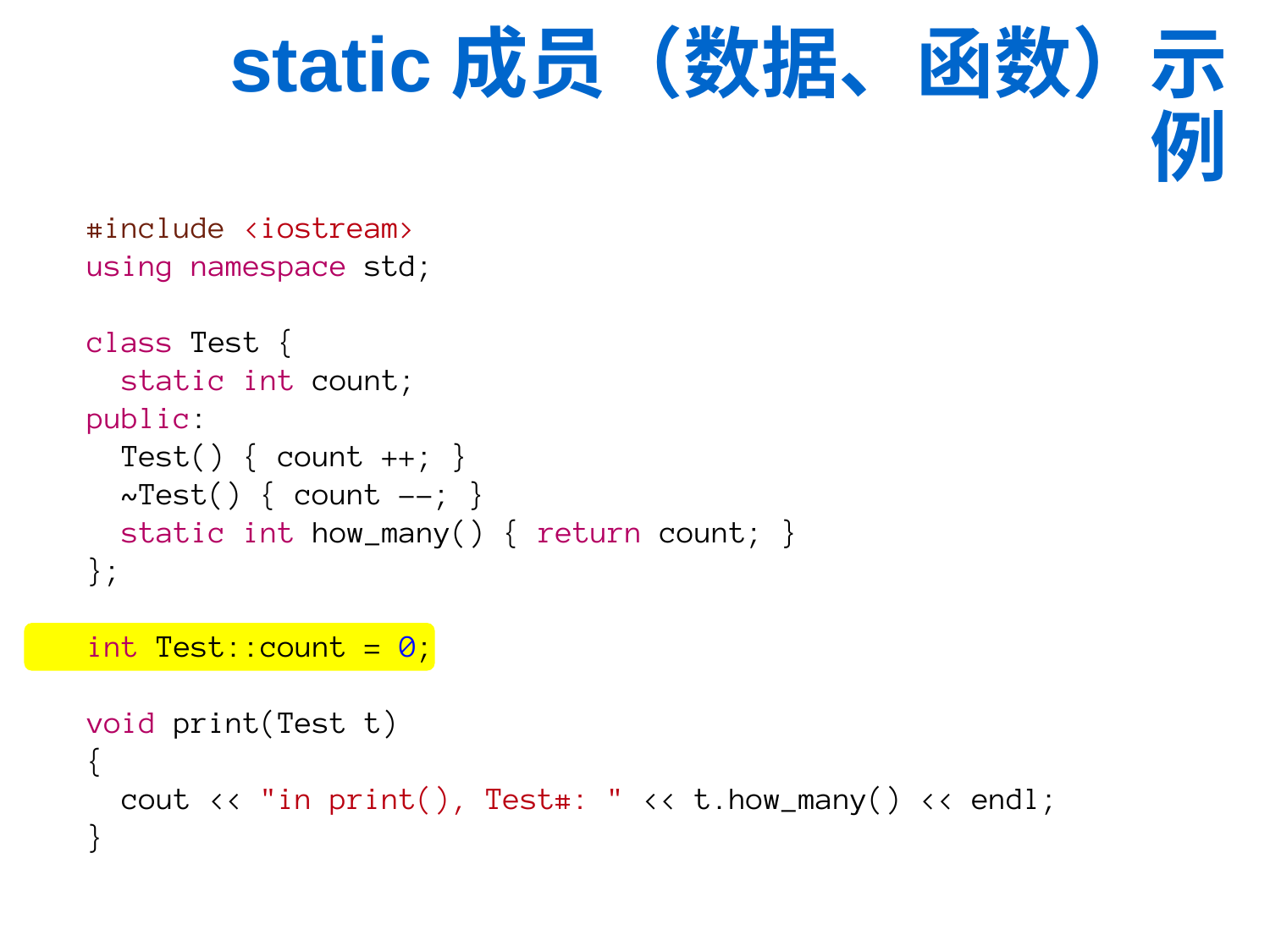

# static成员（数据、函数）示例
#include <iostream>
using namespace std;

class Test {
  static int count;
public:
  Test() { count ++; }
  ~Test() { count --; }
  static int how_many() { return count; }
};

int Test::count = 0;

void print(Test t)
{
  cout << "in print(), Test#: " << t.how_many() << endl;
}